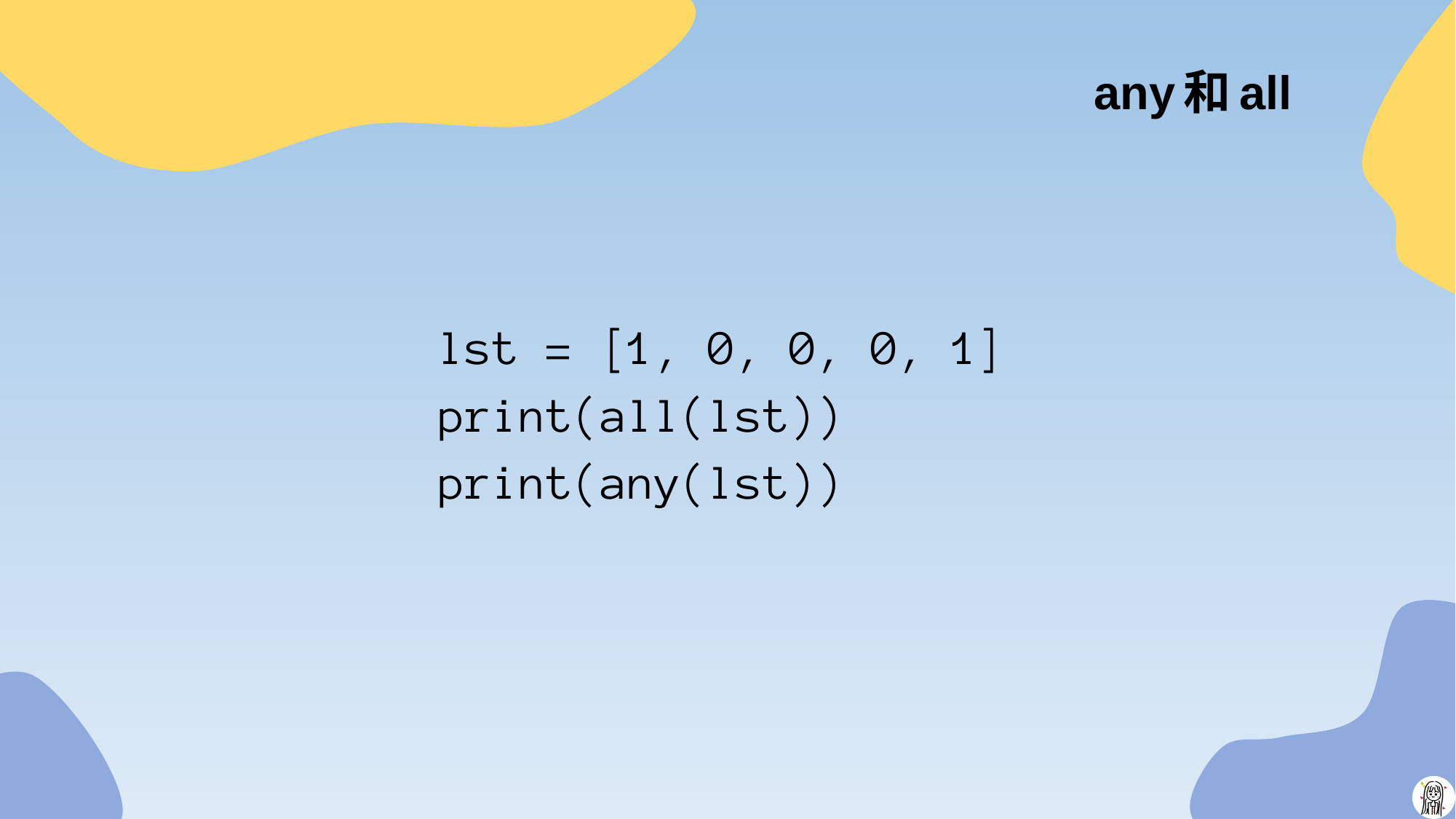

# any和all
lst = [1, 0, 0, 0, 1]
print(all(lst))
print(any(lst))

14